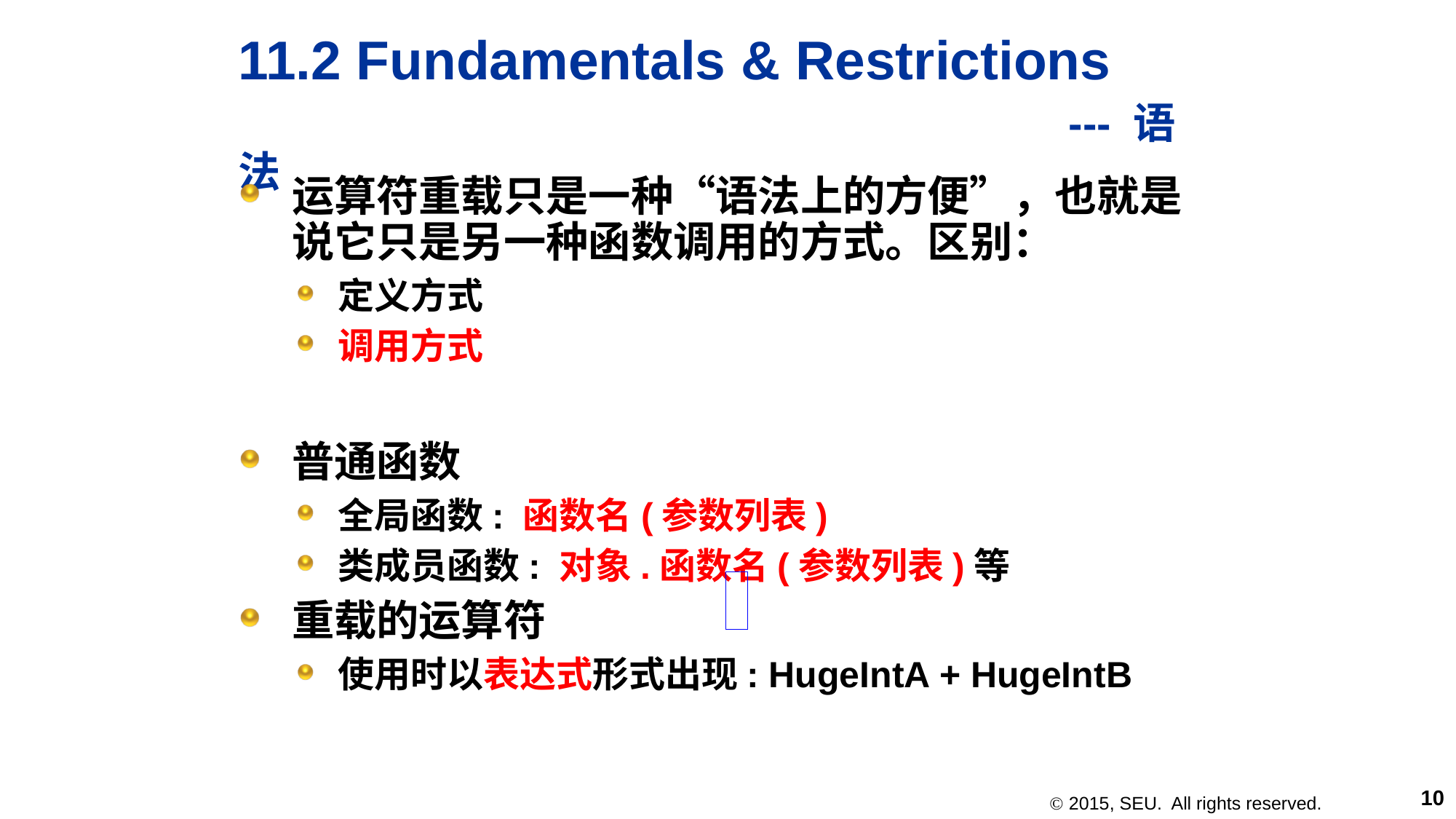

# 11.2 Fundamentals & Restrictions --- 语法
运算符重载只是一种“语法上的方便”，也就是说它只是另一种函数调用的方式。区别：
定义方式
调用方式

普通函数
全局函数: 函数名(参数列表)
类成员函数: 对象.函数名(参数列表)等
重载的运算符
使用时以表达式形式出现: HugeIntA + HugeIntB